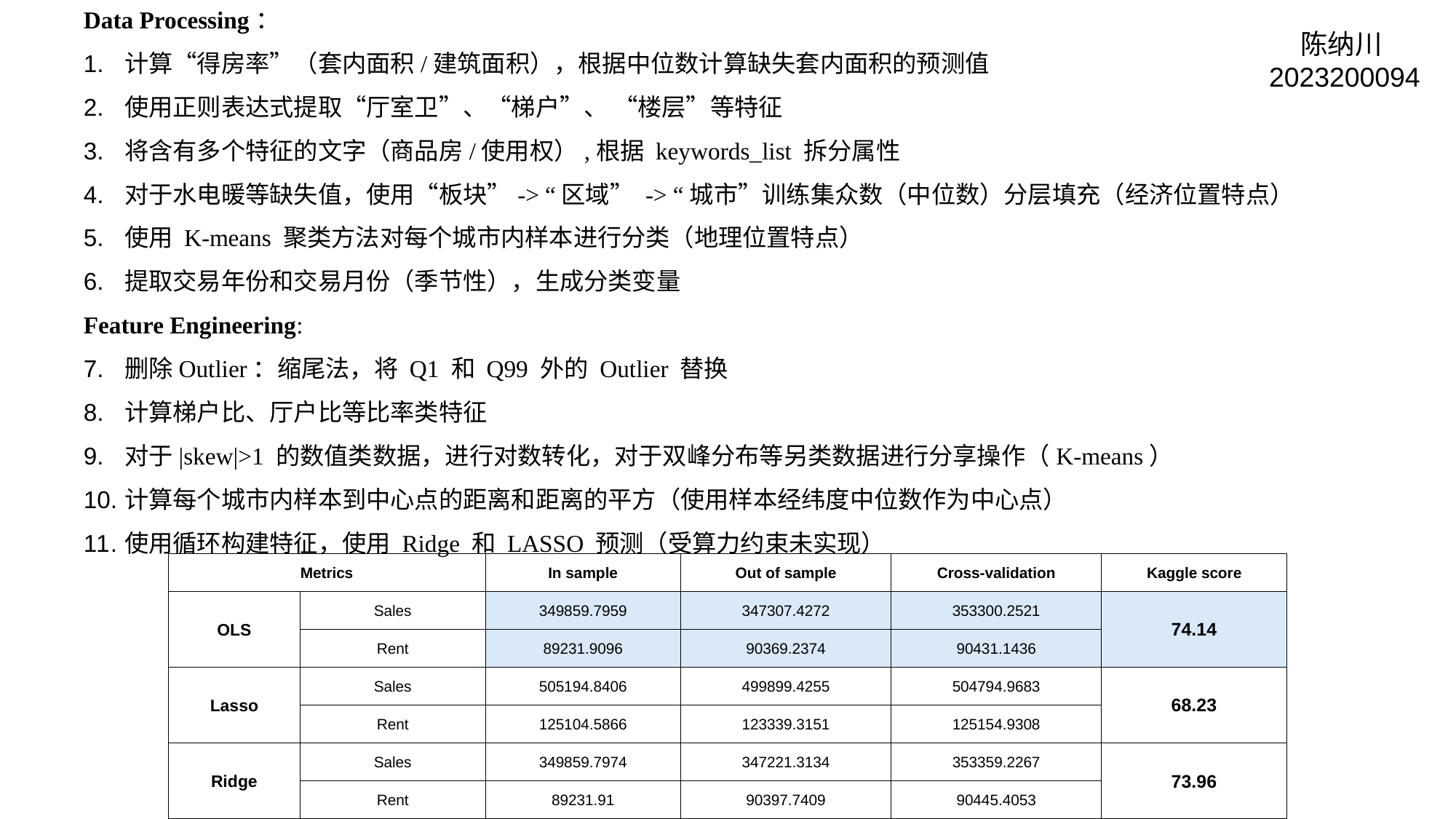

Data Processing：
计算“得房率”（套内面积/建筑面积），根据中位数计算缺失套内面积的预测值
使用正则表达式提取“厅室卫”、“梯户”、 “楼层”等特征
将含有多个特征的文字（商品房/使用权）,根据 keywords_list 拆分属性
对于水电暖等缺失值，使用“板块”-> “区域” -> “城市”训练集众数（中位数）分层填充（经济位置特点）
使用 K-means 聚类方法对每个城市内样本进行分类（地理位置特点）
提取交易年份和交易月份（季节性），生成分类变量
Feature Engineering:
删除Outlier：缩尾法，将 Q1 和 Q99 外的 Outlier 替换
计算梯户比、厅户比等比率类特征
对于|skew|>1 的数值类数据，进行对数转化，对于双峰分布等另类数据进行分享操作（K-means）
计算每个城市内样本到中心点的距离和距离的平方（使用样本经纬度中位数作为中心点）
使用循环构建特征，使用 Ridge 和 LASSO 预测（受算力约束未实现）
陈纳川2023200094
| Metrics |  | In sample | Out of sample | Cross-validation | Kaggle score |
| --- | --- | --- | --- | --- | --- |
| OLS | Sales | 349859.7959 | 347307.4272 | 353300.2521 | 74.14 |
|  | Rent | 89231.9096 | 90369.2374 | 90431.1436 |  |
| Lasso | Sales | 505194.8406 | 499899.4255 | 504794.9683 | 68.23 |
|  | Rent | 125104.5866 | 123339.3151 | 125154.9308 |  |
| Ridge | Sales | 349859.7974 | 347221.3134 | 353359.2267 | 73.96 |
|  | Rent | 89231.91 | 90397.7409 | 90445.4053 |  |